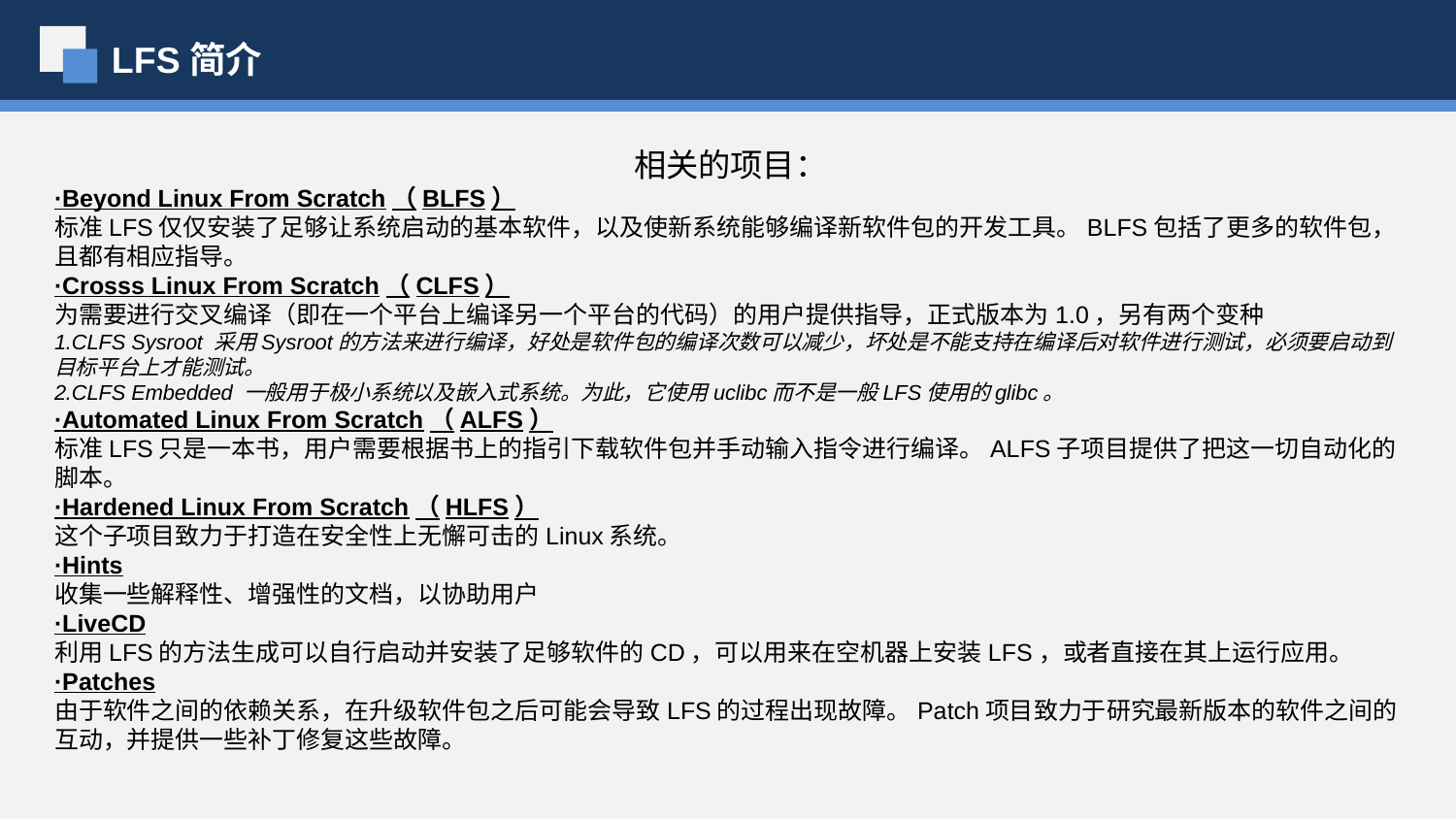

LFS简介

相关的项目：
·Beyond Linux From Scratch（BLFS）
标准LFS仅仅安装了足够让系统启动的基本软件，以及使新系统能够编译新软件包的开发工具。BLFS包括了更多的软件包，且都有相应指导。
·Crosss Linux From Scratch（CLFS）
为需要进行交叉编译（即在一个平台上编译另一个平台的代码）的用户提供指导，正式版本为1.0，另有两个变种
1.CLFS Sysroot 采用Sysroot的方法来进行编译，好处是软件包的编译次数可以减少，坏处是不能支持在编译后对软件进行测试，必须要启动到目标平台上才能测试。
2.CLFS Embedded 一般用于极小系统以及嵌入式系统。为此，它使用uclibc而不是一般LFS使用的glibc。
·Automated Linux From Scratch（ALFS）
标准LFS只是一本书，用户需要根据书上的指引下载软件包并手动输入指令进行编译。ALFS子项目提供了把这一切自动化的脚本。
·Hardened Linux From Scratch（HLFS）
这个子项目致力于打造在安全性上无懈可击的Linux系统。
·Hints
收集一些解释性、增强性的文档，以协助用户
·LiveCD
利用LFS的方法生成可以自行启动并安装了足够软件的CD，可以用来在空机器上安装LFS，或者直接在其上运行应用。
·Patches
由于软件之间的依赖关系，在升级软件包之后可能会导致LFS的过程出现故障。Patch项目致力于研究最新版本的软件之间的互动，并提供一些补丁修复这些故障。